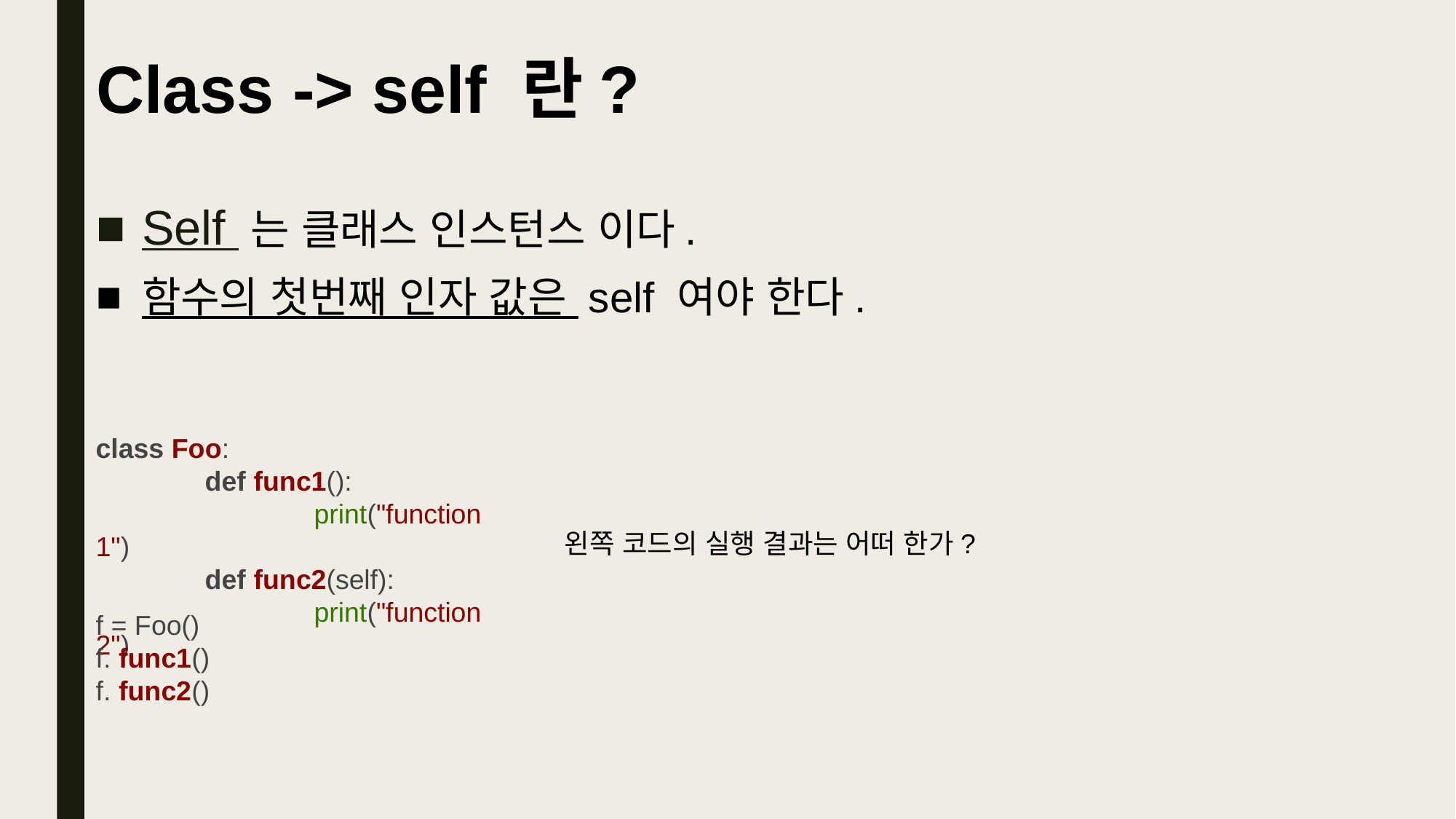

# Class -> self 란?
Self 는 클래스 인스턴스 이다.
함수의 첫번째 인자 값은 self 여야 한다.
class Foo:
	def func1():
		print("function 1")
	def func2(self):
		print("function 2")
왼쪽 코드의 실행 결과는 어떠 한가?
f = Foo()
f. func1()
f. func2()